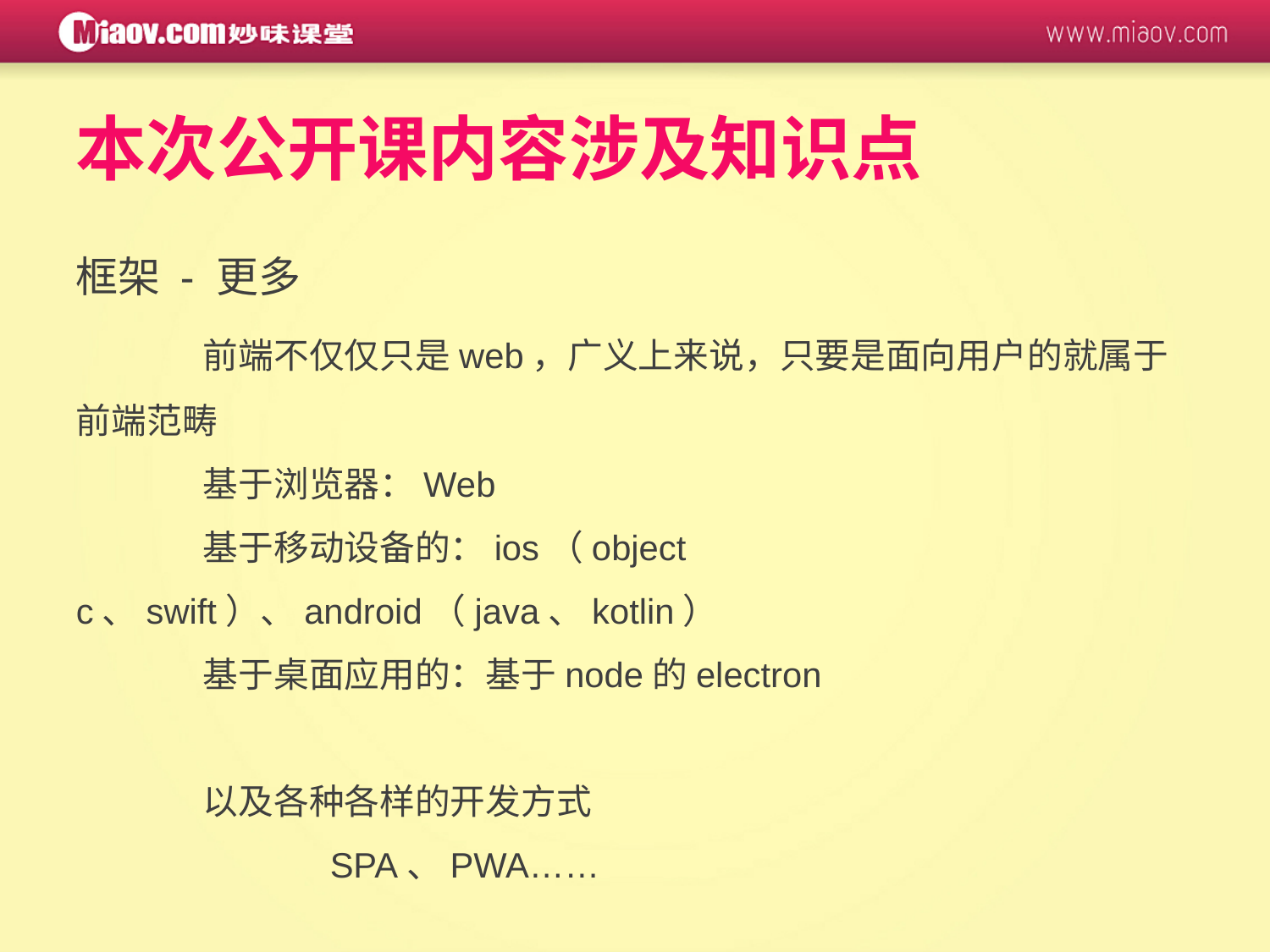

# 本次公开课内容涉及知识点
框架 - 更多
	前端不仅仅只是web，广义上来说，只要是面向用户的就属于前端范畴
	基于浏览器：Web
	基于移动设备的：ios（object c、swift）、android（java、kotlin）
	基于桌面应用的：基于node的electron

	以及各种各样的开发方式
		SPA、PWA……